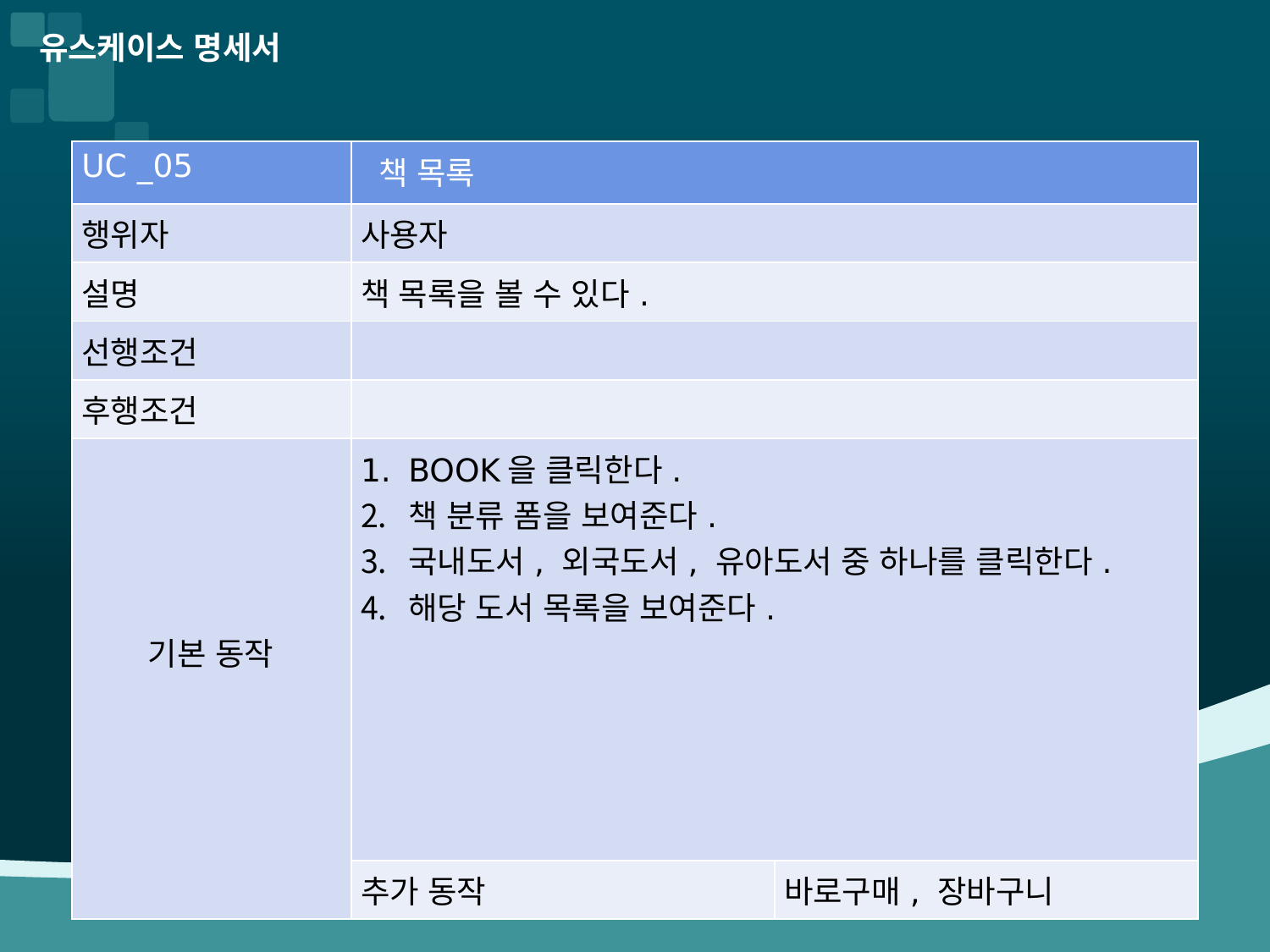

유스케이스 명세서
| UC \_05 | 책 목록 |  |
| --- | --- | --- |
| 행위자 | 사용자 |  |
| 설명 | 책 목록을 볼 수 있다. |  |
| 선행조건 |  |  |
| 후행조건 |  |  |
| 기본 동작 | BOOK을 클릭한다. 책 분류 폼을 보여준다. 국내도서, 외국도서, 유아도서 중 하나를 클릭한다. 해당 도서 목록을 보여준다. | System 행위 |
|  | 추가 동작 | 바로구매, 장바구니 |